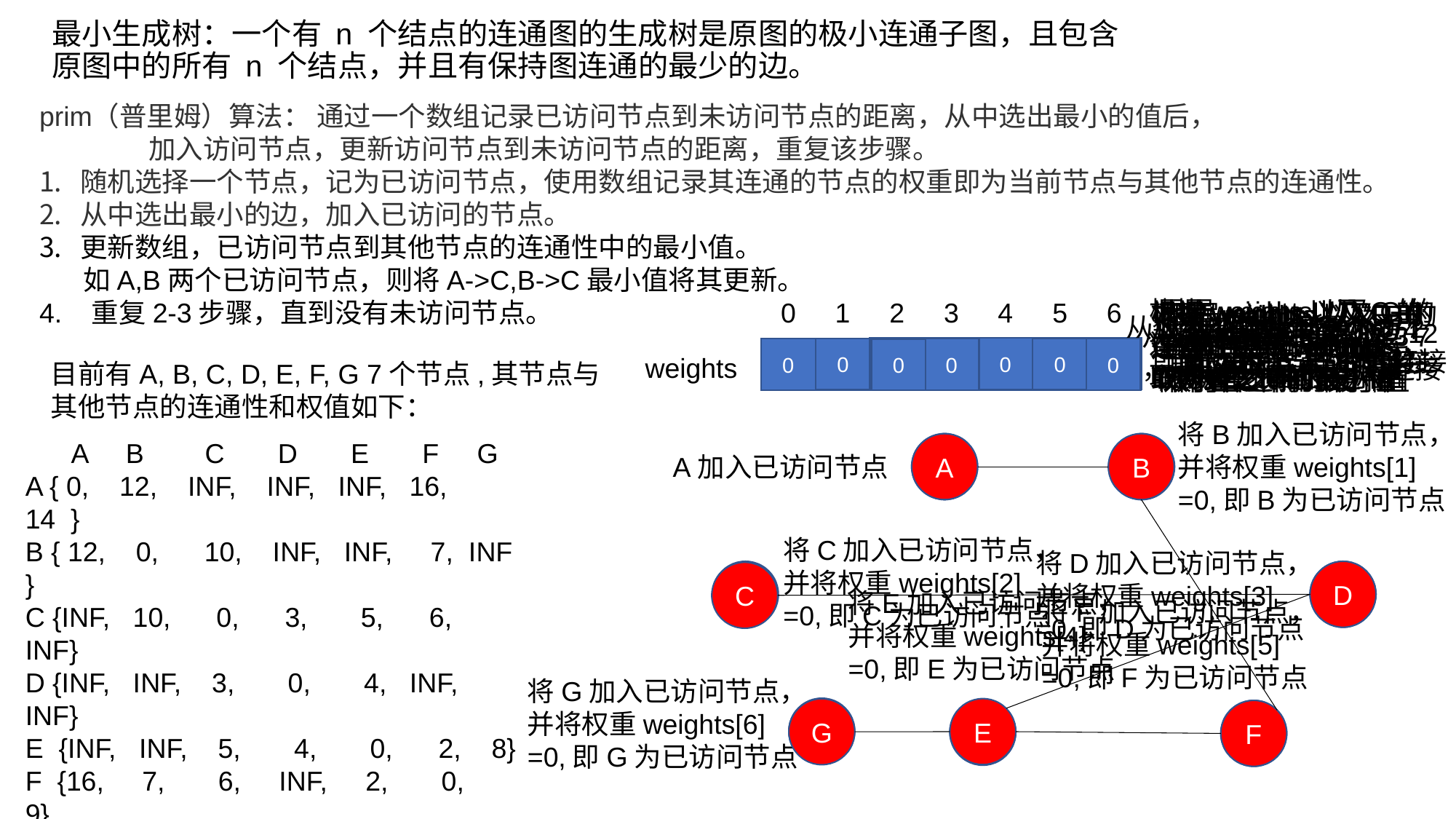

# 最小生成树：一个有 n 个结点的连通图的生成树是原图的极小连通子图，且包含原图中的所有 n 个结点，并且有保持图连通的最少的边。
prim（普里姆）算法： 通过一个数组记录已访问节点到未访问节点的距离，从中选出最小的值后，
	加入访问节点，更新访问节点到未访问节点的距离，重复该步骤。
随机选择一个节点，记为已访问节点，使用数组记录其连通的节点的权重即为当前节点与其他节点的连通性。
从中选出最小的边，加入已访问的节点。
更新数组，已访问节点到其他节点的连通性中的最小值。
      如A,B两个已访问节点，则将A->C,B->C最小值将其更新。
4.   重复2-3步骤，直到没有未访问节点。
0
1
2
3
4
5
6
根据weights以及C的
连通性更新weights，
取两者之间的最小值
根据weights以及G的
连通性更新weights，
取两者之间的最小值
根据weights以及D的
连通性更新weights，
取两者之间的最小值
根据weights以及E的
连通性更新weights，
取两者之间的最小值
根据weights以及F的
连通性更新weights，
取两者之间的最小值
根据weights以及B的
连通性更新weights，
取两者之间的最小值
从数组中找到最小边8
，即ABFEDC与G的连接
从数组中找到最小边2
，即ABF与E的连接
从数组中找到最小边4
，即ABFE与D的连接
从数组中找到最小边12
，即A与B的连接
初始化A到其他
未访问节点的权重
从数组中找到最小边3
，即ABFED与C的连接
从数组中找到最小边7
，即AB与F的连接
所有节点都已访问，
最小生成树产生
3
0
9
6
4
2
0
0
10
7
5
0
0
12
INF
INF
INF
16
14
8

0
0
weights
目前有A, B, C, D, E, F, G 7个节点,其节点与
其他节点的连通性和权值如下：
将B加入已访问节点，
并将权重weights[1]
=0,即B为已访问节点
      A     B        C       D       E       F     G
A { 0,    12,    INF,    INF,   INF,   16,   14  }
B { 12,    0,      10,    INF,   INF,     7,  INF }
C {INF,   10,      0,      3,       5,      6,   INF}
D {INF,   INF,    3,       0,       4,   INF,  INF}
E  {INF,   INF,    5,       4,       0,      2,    8}
F  {16,     7,       6,     INF,     2,       0,    9}
G  {14,    INF,  INF,    INF,     8,      9      0}
A
A
B
B
A加入已访问节点
将C加入已访问节点，
并将权重weights[2]
=0,即C为已访问节点
将D加入已访问节点，
并将权重weights[3]
=0,即D为已访问节点
C
D
D
C
将E加入已访问节点，
并将权重weights[4]
=0,即E为已访问节点
将F加入已访问节点，
并将权重weights[5]
=0,即F为已访问节点
将G加入已访问节点，
并将权重weights[6]
=0,即G为已访问节点
G
E
G
E
F
F